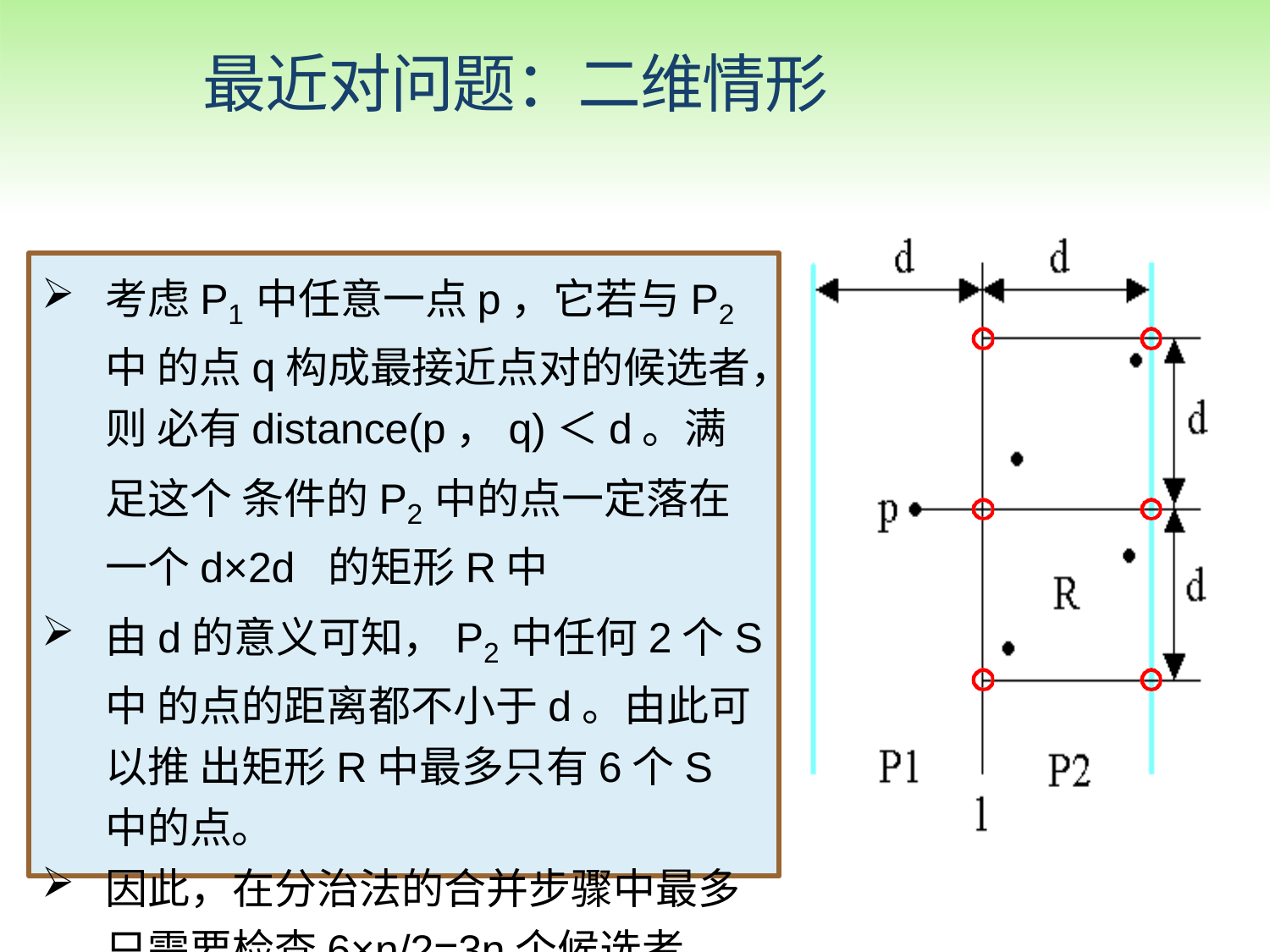

# 最近对问题：二维情形

考虑P1中任意一点p，它若与P2中 的点q构成最接近点对的候选者，则 必有distance(p，q)＜d。满足这个 条件的P2中的点一定落在一个d×2d  的矩形R中
由d的意义可知，P2中任何2个S中 的点的距离都不小于d。由此可以推 出矩形R中最多只有6个S中的点。
因此，在分治法的合并步骤中最多 只需要检查6×n/2=3n个候选者